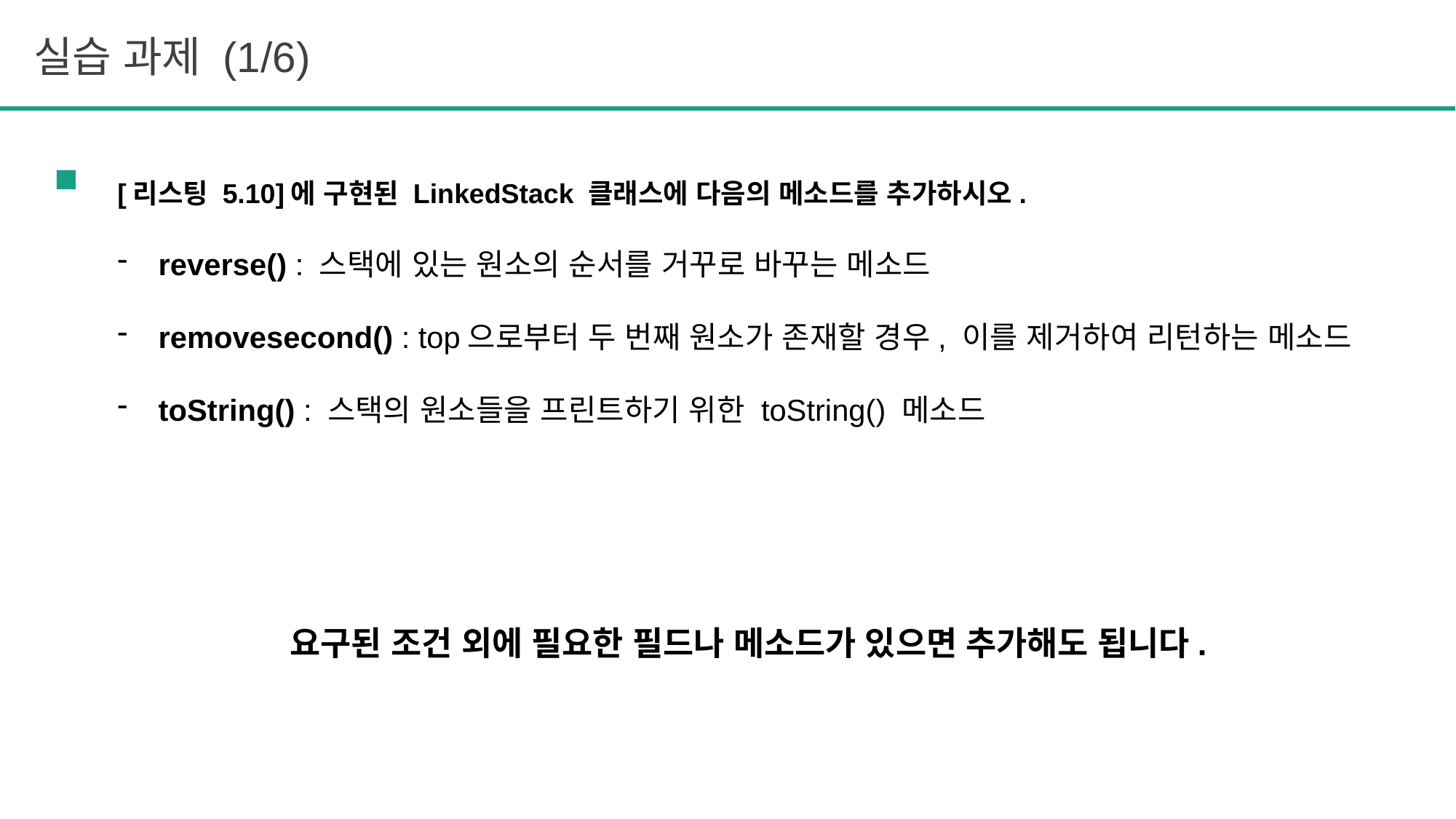

실습 과제 (1/6)
[리스팅 5.10]에 구현된 LinkedStack 클래스에 다음의 메소드를 추가하시오.
reverse() : 스택에 있는 원소의 순서를 거꾸로 바꾸는 메소드
removesecond() : top으로부터 두 번째 원소가 존재할 경우, 이를 제거하여 리턴하는 메소드
toString() : 스택의 원소들을 프린트하기 위한 toString() 메소드

요구된 조건 외에 필요한 필드나 메소드가 있으면 추가해도 됩니다.